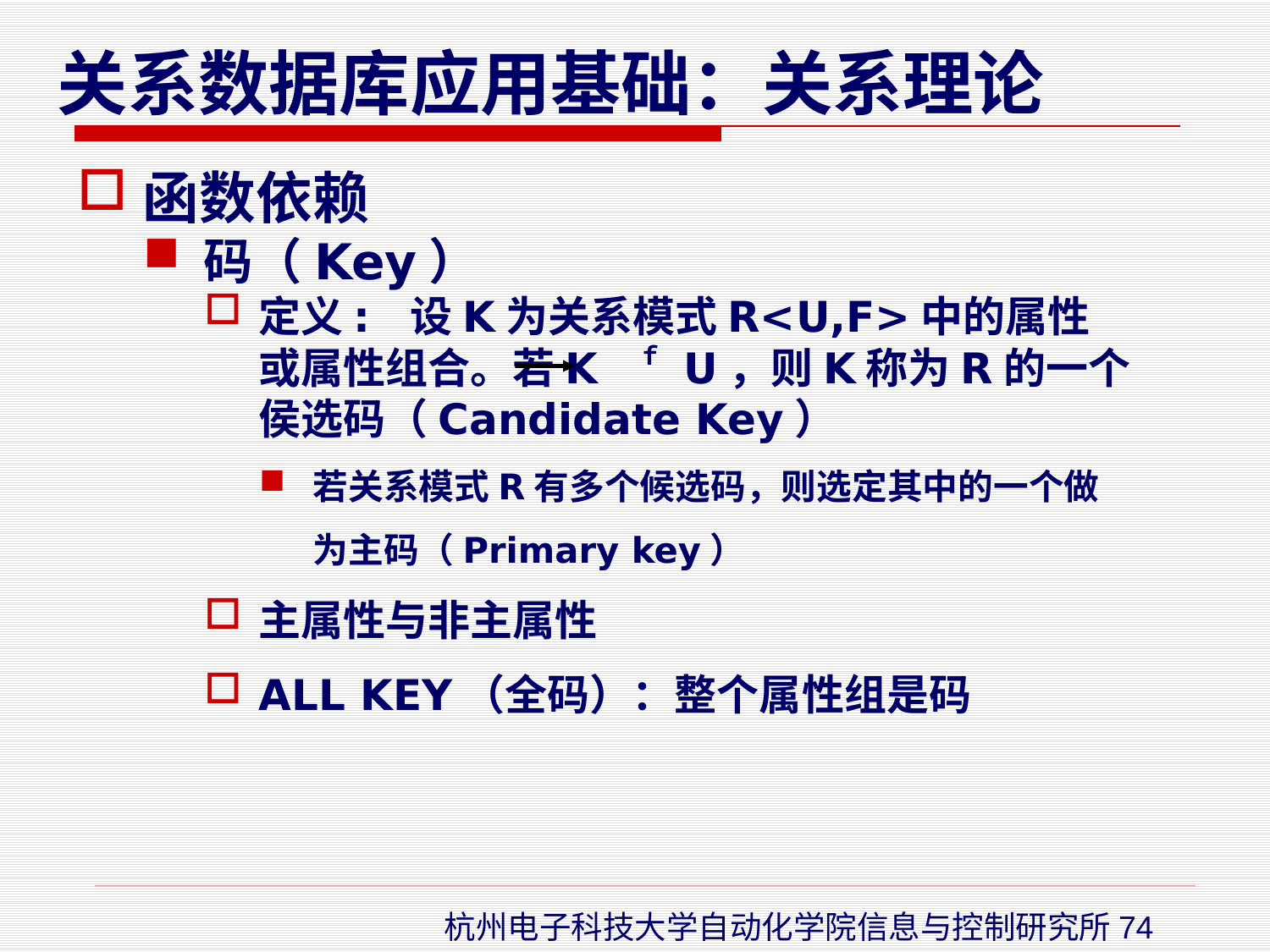

函数依赖
码（Key）
定义:  设K为关系模式R<U,F>中的属性或属性组合。若K  ｆ  U，则K称为R的一个侯选码（Candidate Key）
若关系模式R有多个候选码，则选定其中的一个做为主码（Primary key）
主属性与非主属性
ALL KEY（全码）：整个属性组是码